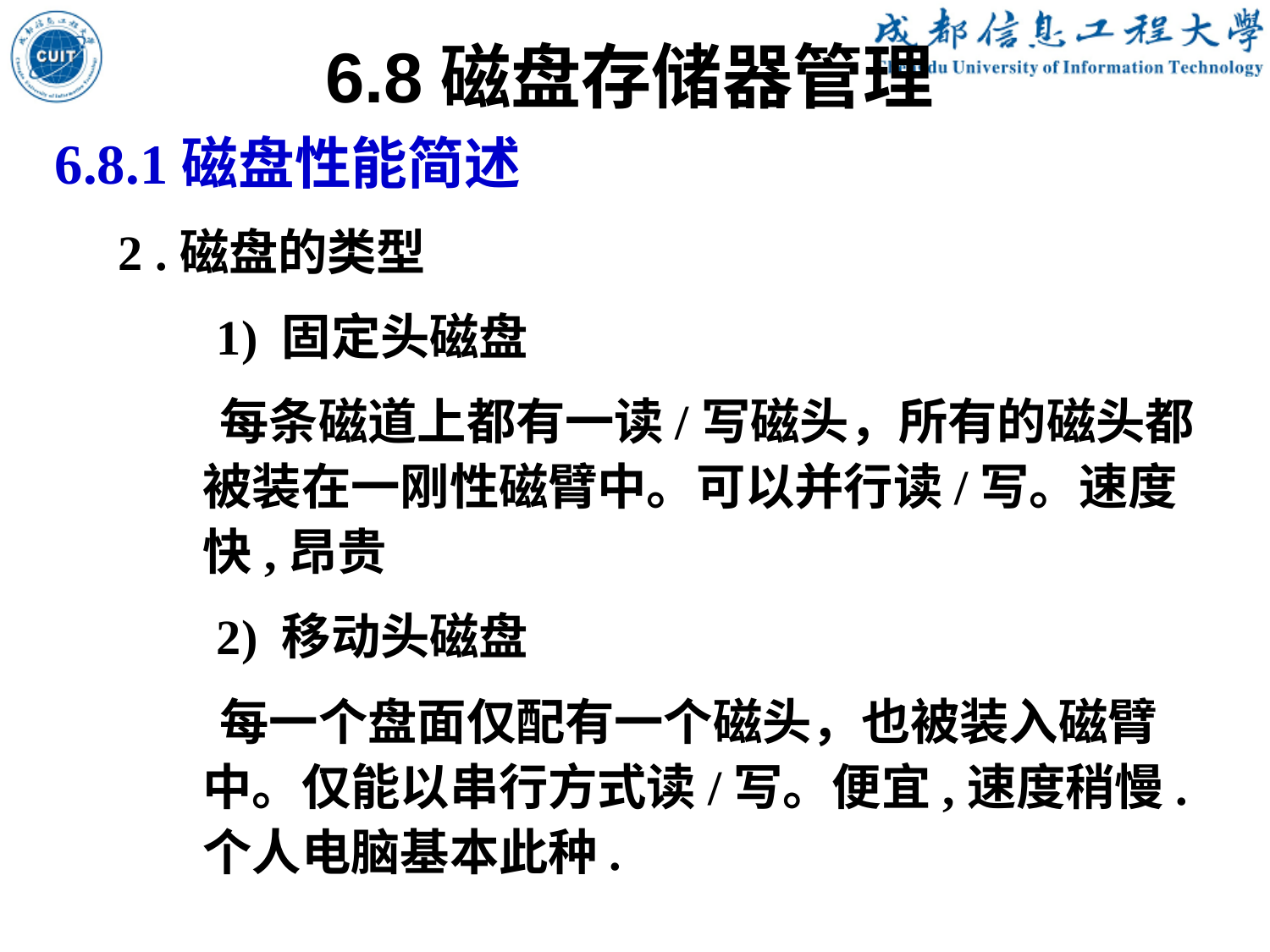

6.8磁盘存储器管理
6.8.1磁盘性能简述
2 .磁盘的类型
        1) 固定头磁盘
        每条磁道上都有一读/写磁头，所有的磁头都被装在一刚性磁臂中。可以并行读/写。速度快,昂贵
        2) 移动头磁盘
        每一个盘面仅配有一个磁头，也被装入磁臂中。仅能以串行方式读/写。便宜,速度稍慢.个人电脑基本此种.